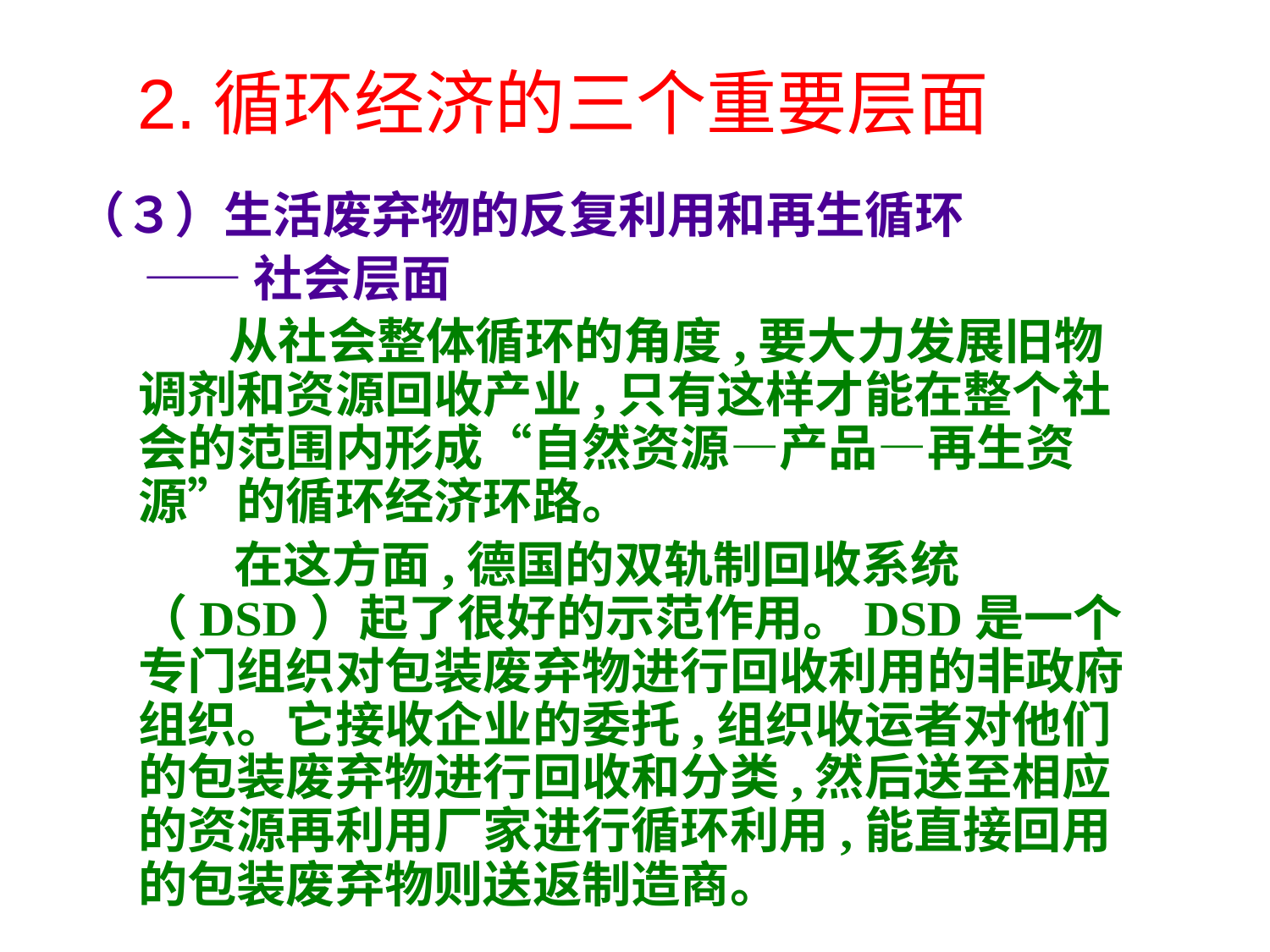

# 2.循环经济的三个重要层面
（３）生活废弃物的反复利用和再生循环
      ——社会层面
               从社会整体循环的角度,要大力发展旧物调剂和资源回收产业,只有这样才能在整个社会的范围内形成“自然资源—产品—再生资源”的循环经济环路。
             在这方面,德国的双轨制回收系统（DSD）起了很好的示范作用。DSD是一个专门组织对包装废弃物进行回收利用的非政府组织。它接收企业的委托,组织收运者对他们的包装废弃物进行回收和分类,然后送至相应的资源再利用厂家进行循环利用,能直接回用的包装废弃物则送返制造商。